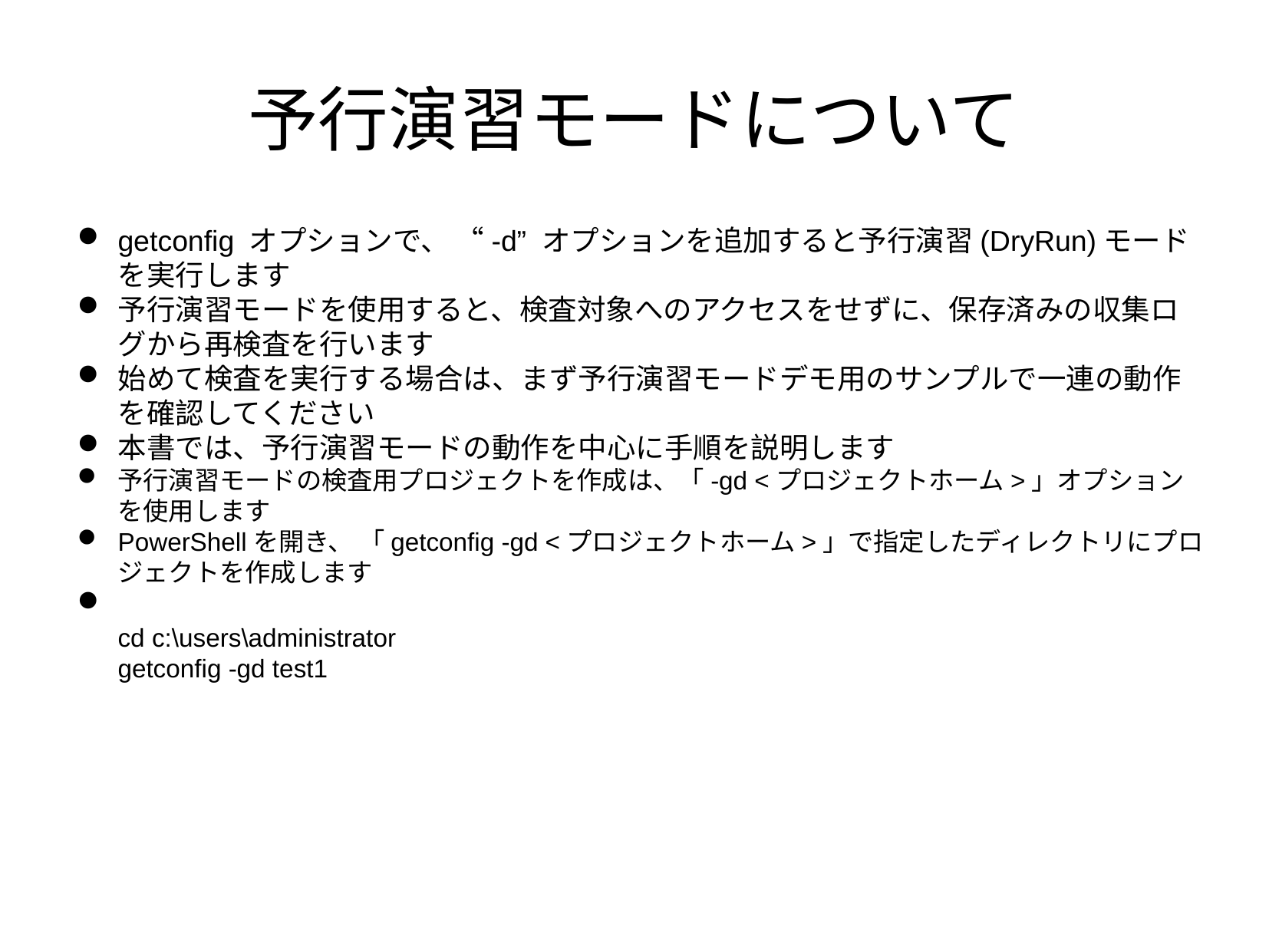

予行演習モードについて
getconfig オプションで、 “-d” オプションを追加すると予行演習(DryRun)モードを実行します
予行演習モードを使用すると、検査対象へのアクセスをせずに、保存済みの収集ログから再検査を行います
始めて検査を実行する場合は、まず予行演習モードデモ用のサンプルで一連の動作を確認してください
本書では、予行演習モードの動作を中心に手順を説明します
予行演習モードの検査用プロジェクトを作成は、「-gd <プロジェクトホーム>」オプションを使用します
PowerShellを開き、 「getconfig -gd <プロジェクトホーム>」で指定したディレクトリにプロジェクトを作成します
cd c:\users\administrator
getconfig -gd test1